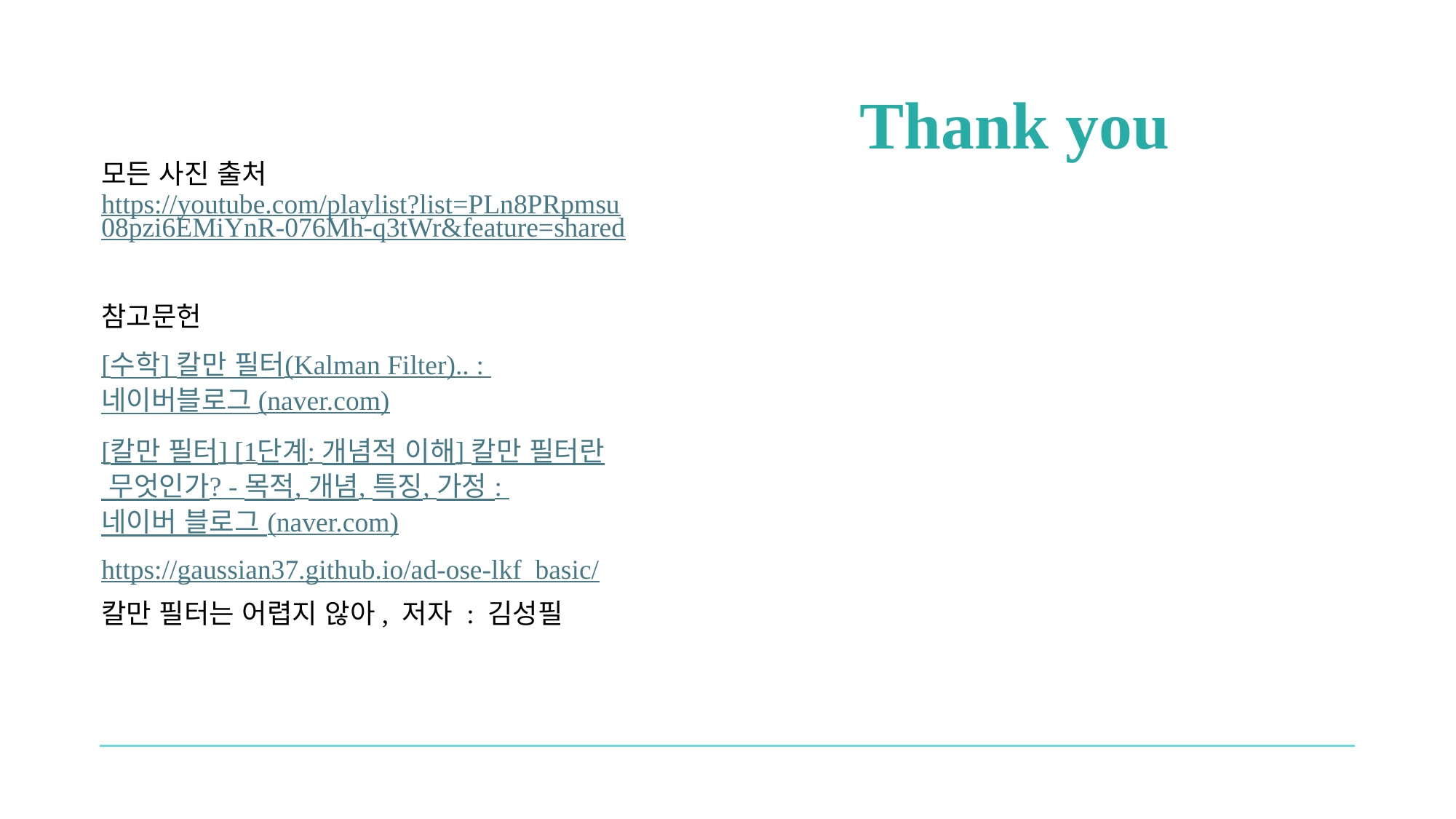

# Thank you
모든 사진 출처 https://youtube.com/playlist?list=PLn8PRpmsu08pzi6EMiYnR-076Mh-q3tWr&feature=shared

참고문헌
[수학] 칼만 필터(Kalman Filter).. : 네이버블로그 (naver.com)
[칼만 필터] [1단계: 개념적 이해] 칼만 필터란 무엇인가? - 목적, 개념, 특징, 가정 : 네이버 블로그 (naver.com)
https://gaussian37.github.io/ad-ose-lkf_basic/
칼만 필터는 어렵지 않아, 저자 : 김성필